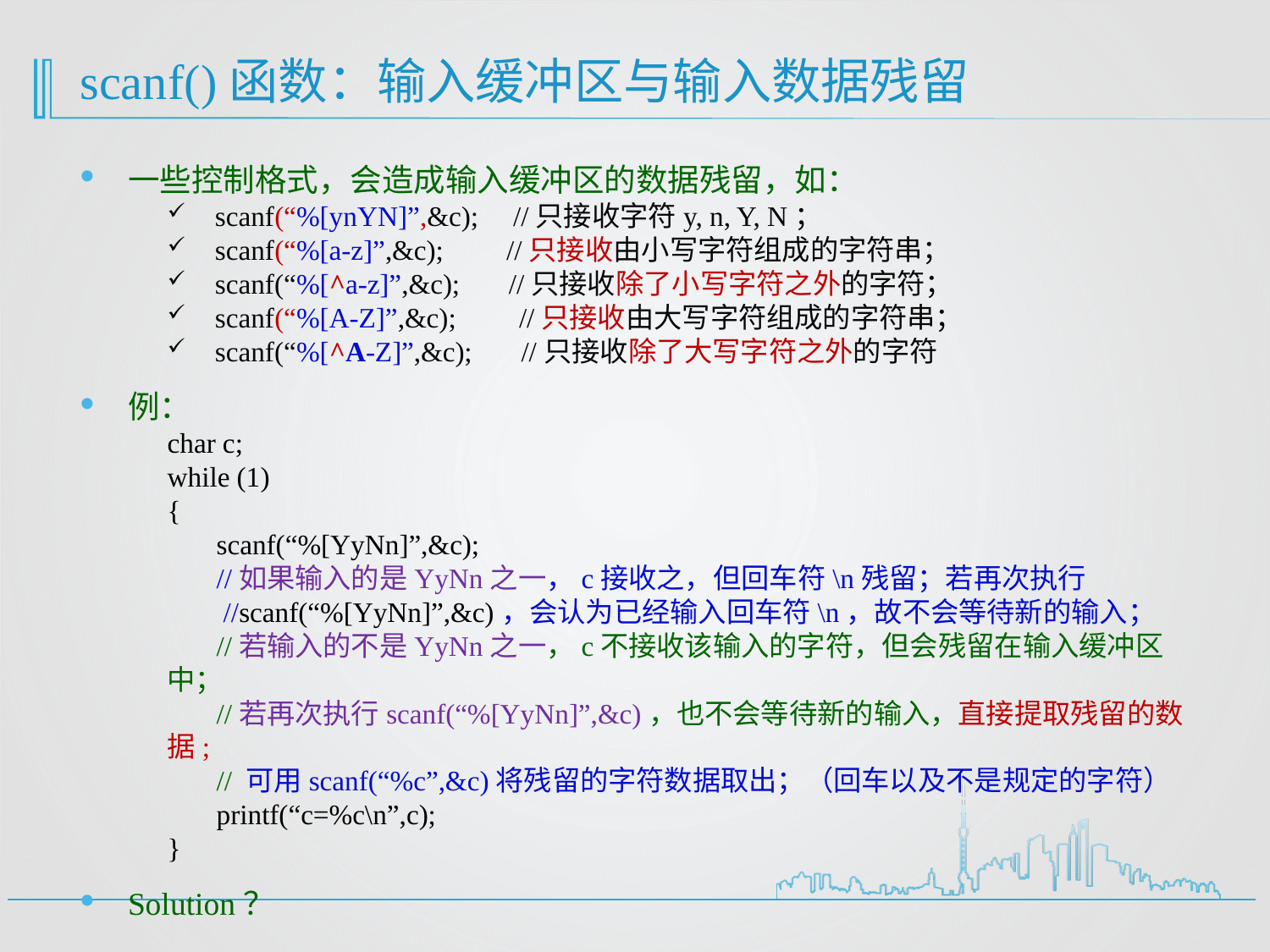

# scanf()函数：输入缓冲区与输入数据残留
一些控制格式，会造成输入缓冲区的数据残留，如：
scanf(“%[ynYN]”,&c);     //只接收字符y, n, Y, N；
scanf(“%[a-z]”,&c);         //只接收由小写字符组成的字符串；
scanf(“%[^a-z]”,&c);       //只接收除了小写字符之外的字符；
scanf(“%[A-Z]”,&c);         //只接收由大写字符组成的字符串；
scanf(“%[^A-Z]”,&c);       //只接收除了大写字符之外的字符
例：
char c;
while (1)
{
       scanf(“%[YyNn]”,&c);
       //如果输入的是YyNn之一，c接收之，但回车符\n残留；若再次执行
        //scanf(“%[YyNn]”,&c)，会认为已经输入回车符\n，故不会等待新的输入；
       //若输入的不是YyNn之一，c不接收该输入的字符，但会残留在输入缓冲区中；
       //若再次执行scanf(“%[YyNn]”,&c)，也不会等待新的输入，直接提取残留的数据;
       // 可用scanf(“%c”,&c)将残留的字符数据取出；（回车以及不是规定的字符）
       printf(“c=%c\n”,c);
}
Solution？